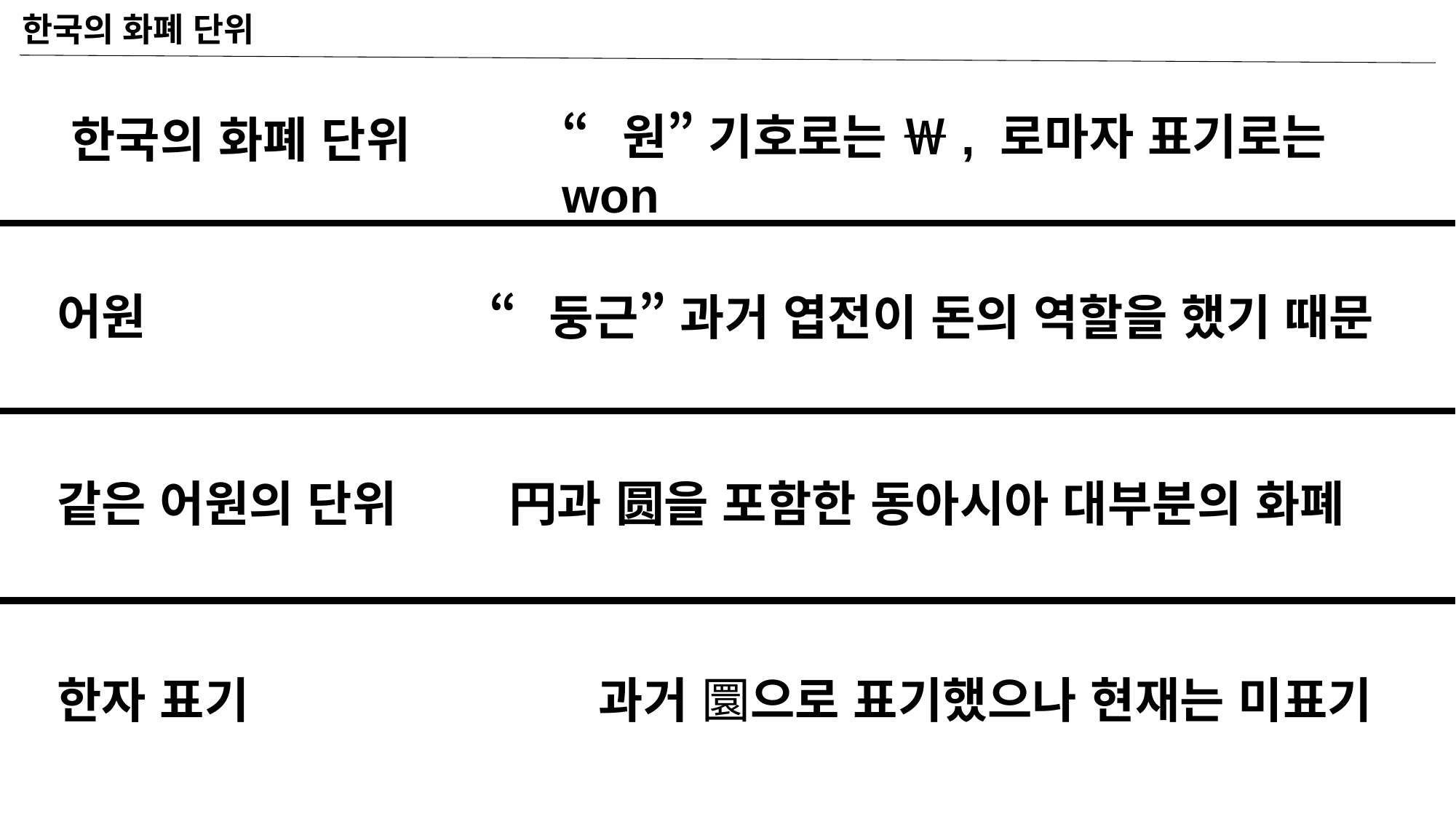

한국의 화폐 단위
“원” 기호로는 ￦, 로마자 표기로는 won
한국의 화폐 단위
어원
“둥근” 과거 엽전이 돈의 역할을 했기 때문
円과 圆을 포함한 동아시아 대부분의 화폐
같은 어원의 단위
과거 圜으로 표기했으나 현재는 미표기
한자 표기